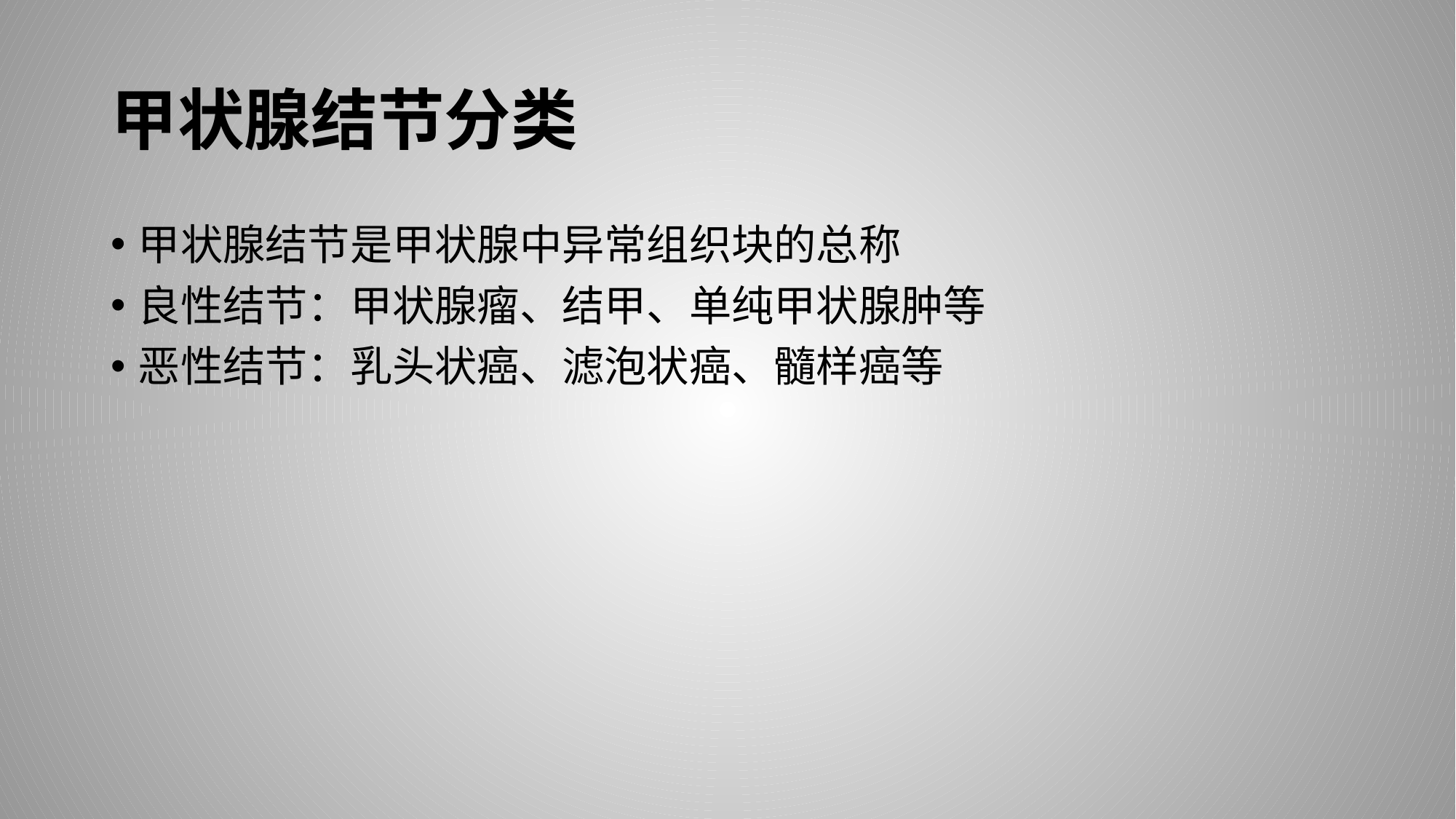

# 甲状腺结节分类
甲状腺结节是甲状腺中异常组织块的总称
良性结节：甲状腺瘤、结甲、单纯甲状腺肿等
恶性结节：乳头状癌、滤泡状癌、髓样癌等